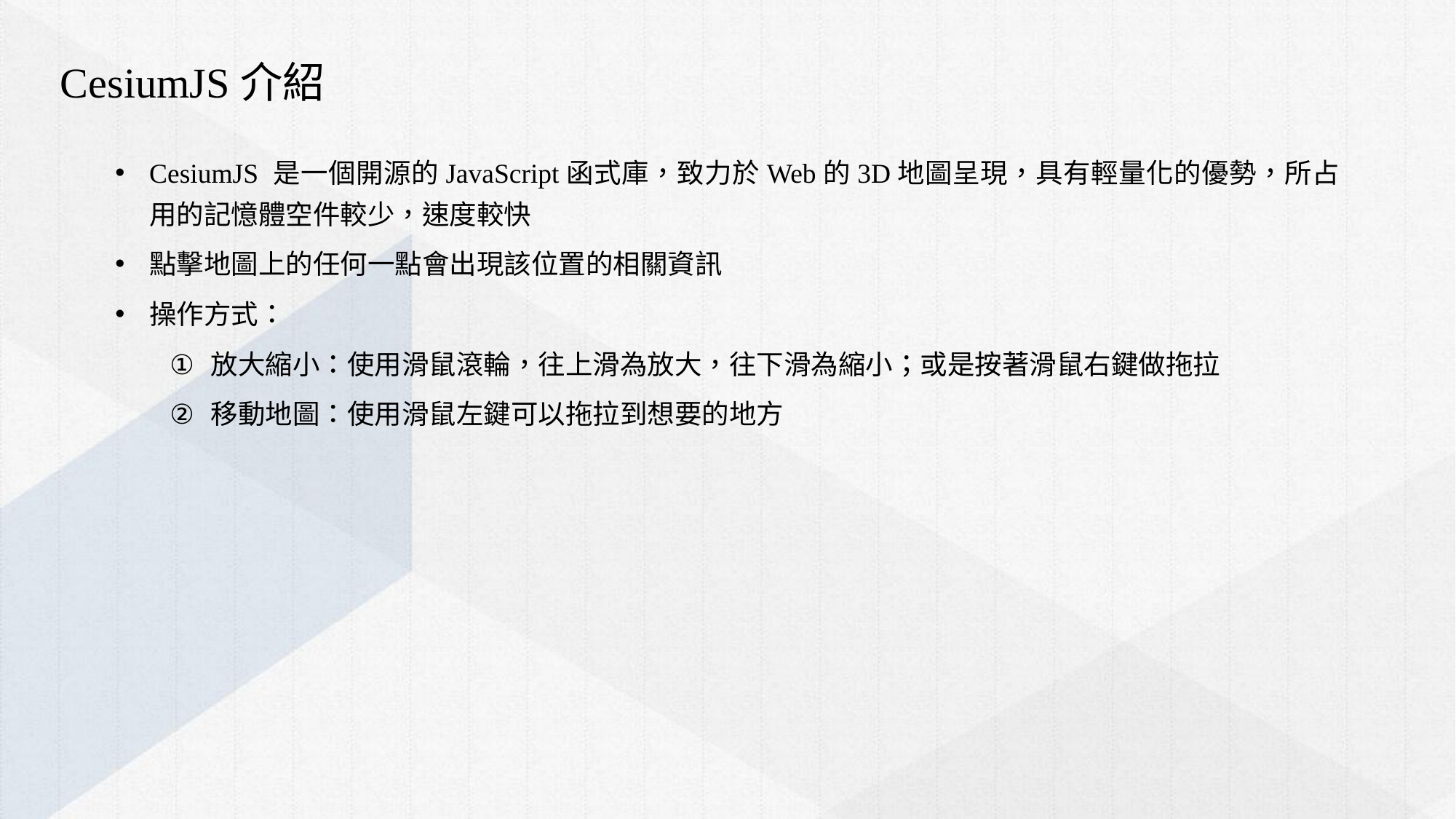

CesiumJS介紹
CesiumJS 是一個開源的JavaScript函式庫，致力於Web的3D地圖呈現，具有輕量化的優勢，所占用的記憶體空件較少，速度較快
點擊地圖上的任何一點會出現該位置的相關資訊
操作方式：
放大縮小：使用滑鼠滾輪，往上滑為放大，往下滑為縮小；或是按著滑鼠右鍵做拖拉
移動地圖：使用滑鼠左鍵可以拖拉到想要的地方